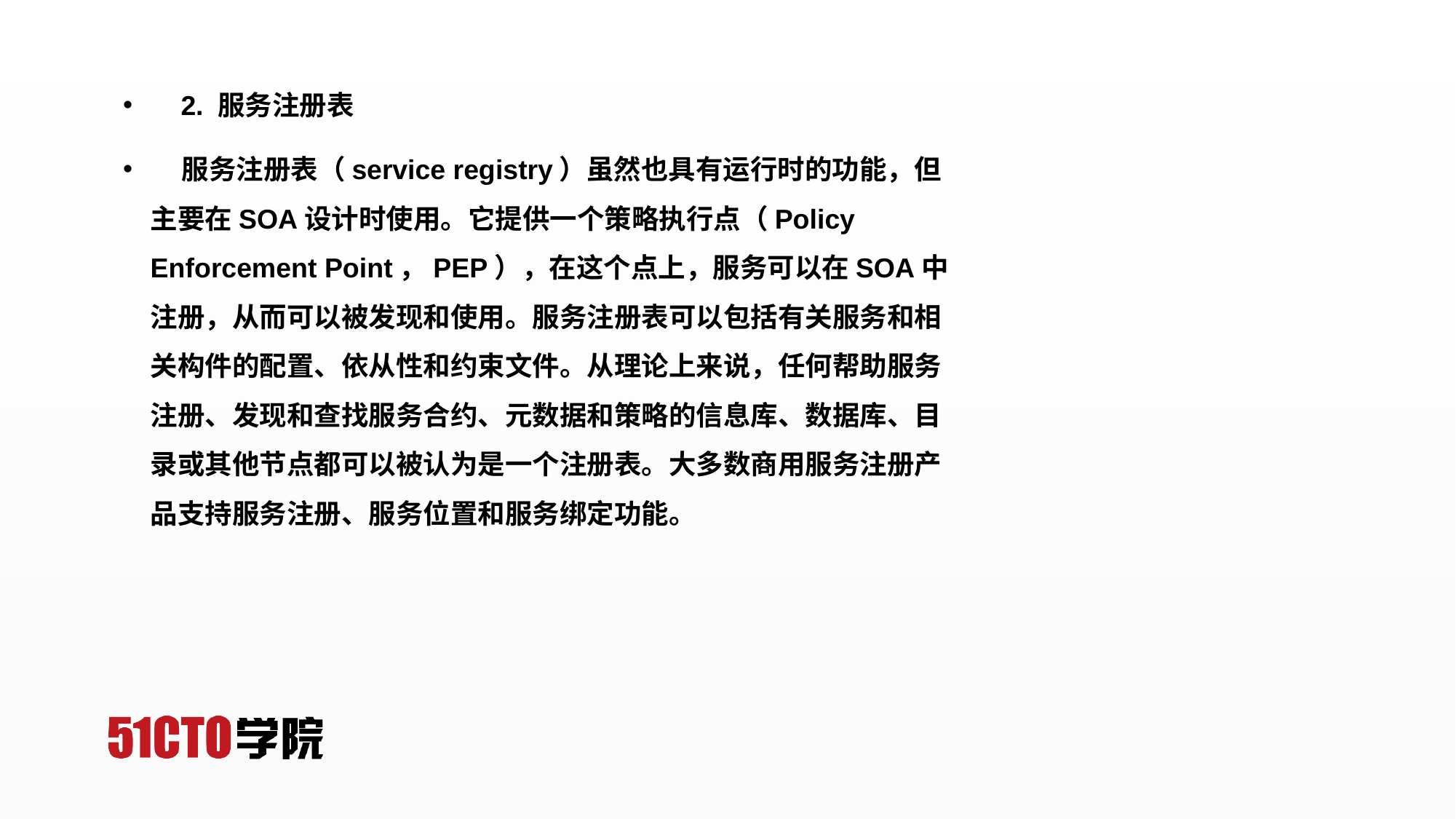

2. 服务注册表
    服务注册表（service registry）虽然也具有运行时的功能，但主要在SOA设计时使用。它提供一个策略执行点（Policy Enforcement Point，PEP），在这个点上，服务可以在SOA中注册，从而可以被发现和使用。服务注册表可以包括有关服务和相关构件的配置、依从性和约束文件。从理论上来说，任何帮助服务注册、发现和查找服务合约、元数据和策略的信息库、数据库、目录或其他节点都可以被认为是一个注册表。大多数商用服务注册产品支持服务注册、服务位置和服务绑定功能。